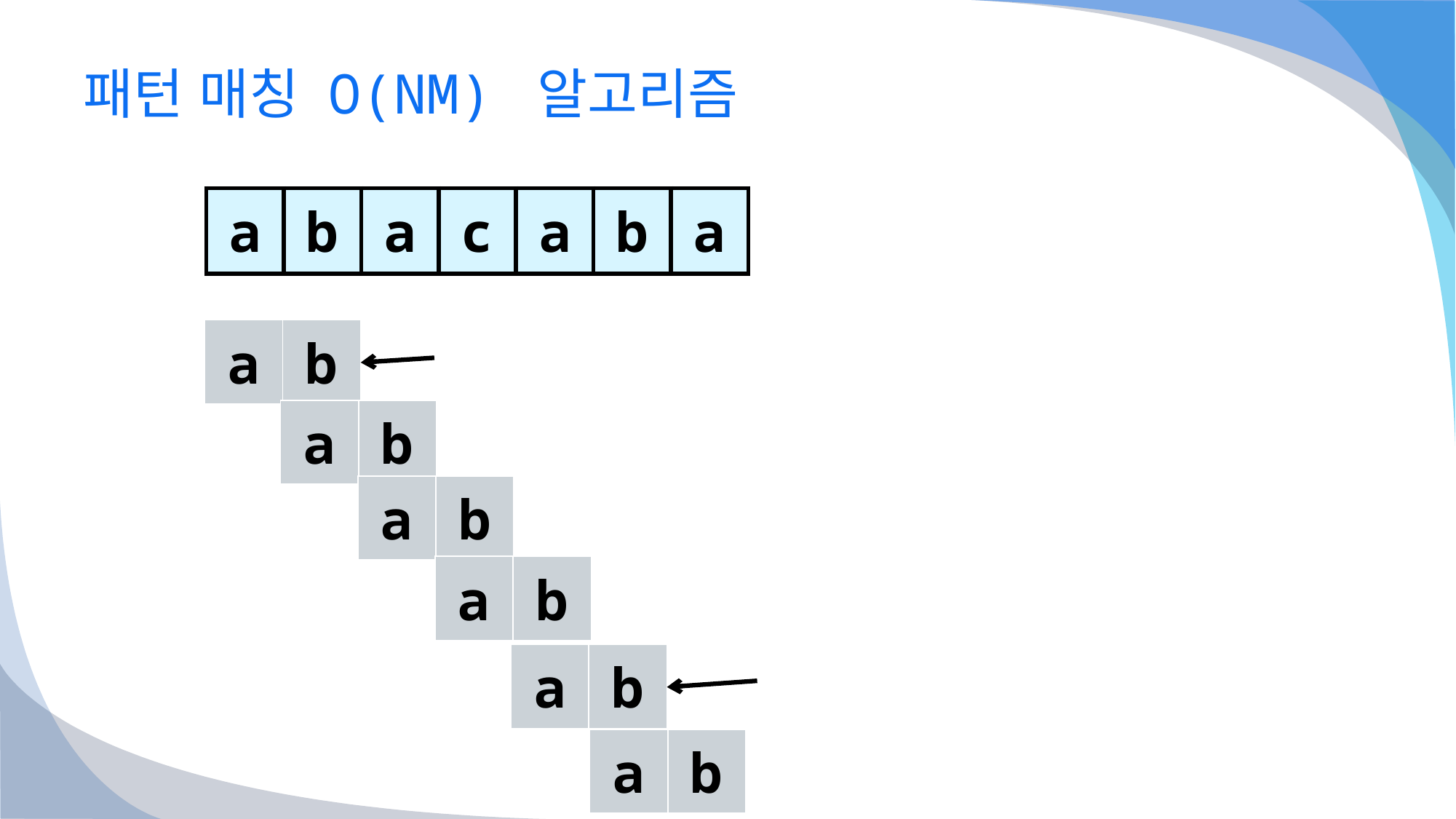

# 패턴 매칭 O(NM) 알고리즘
| a | b | a | c | a | b | a |
| --- | --- | --- | --- | --- | --- | --- |
| a | b |
| --- | --- |
| a | b |
| --- | --- |
| a | b |
| --- | --- |
| a | b |
| --- | --- |
| a | b |
| --- | --- |
| a | b |
| --- | --- |